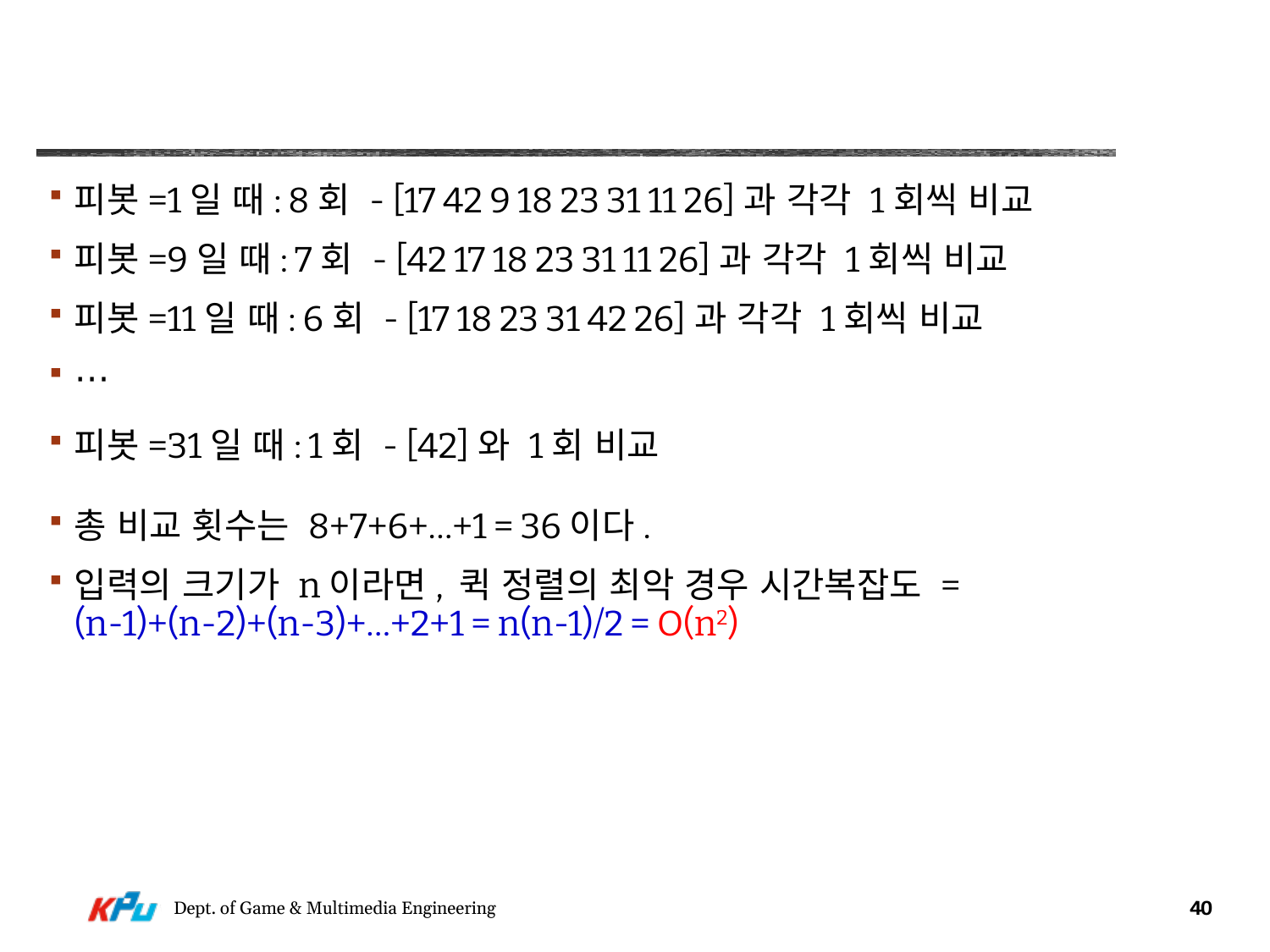

#
피봇=1일 때: 8회 - [17 42 9 18 23 31 11 26]과 각각 1회씩 비교
피봇=9일 때: 7회 - [42 17 18 23 31 11 26]과 각각 1회씩 비교
피봇=11일 때: 6회 - [17 18 23 31 42 26]과 각각 1회씩 비교
⋯
피봇=31일 때: 1회 - [42]와 1회 비교
총 비교 횟수는 8+7+6+…+1 = 36이다.
입력의 크기가 n이라면, 퀵 정렬의 최악 경우 시간복잡도 =
(n-1)+(n-2)+(n-3)+…+2+1 = n(n-1)/2 = O(n2)
Dept. of Game & Multimedia Engineering
40